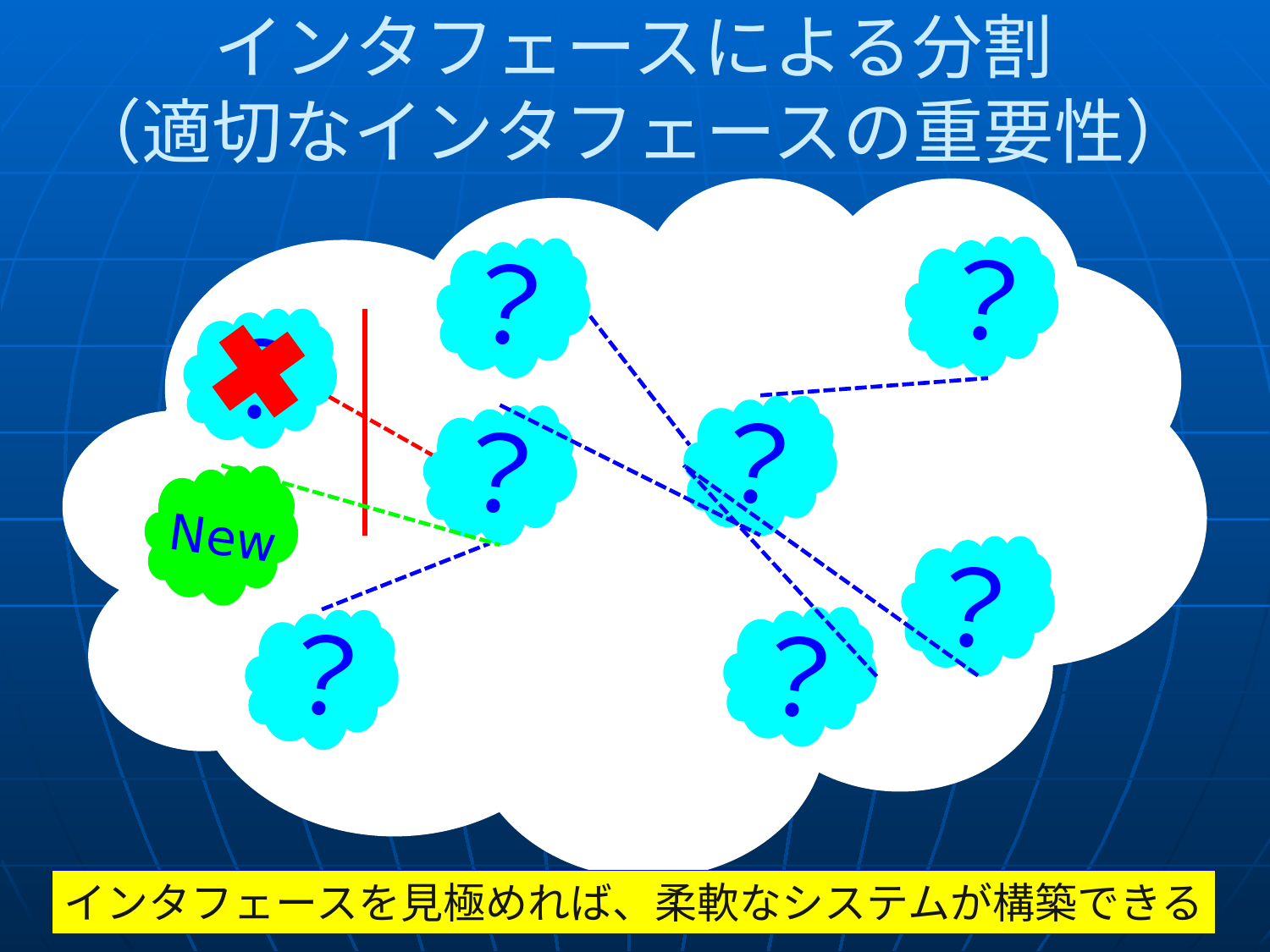

# インタフェースによる分割 （適切なインタフェースの重要性）

？
？

？

？

？

New

？
？
？

インタフェースを見極めれば、柔軟なシステムが構築できる